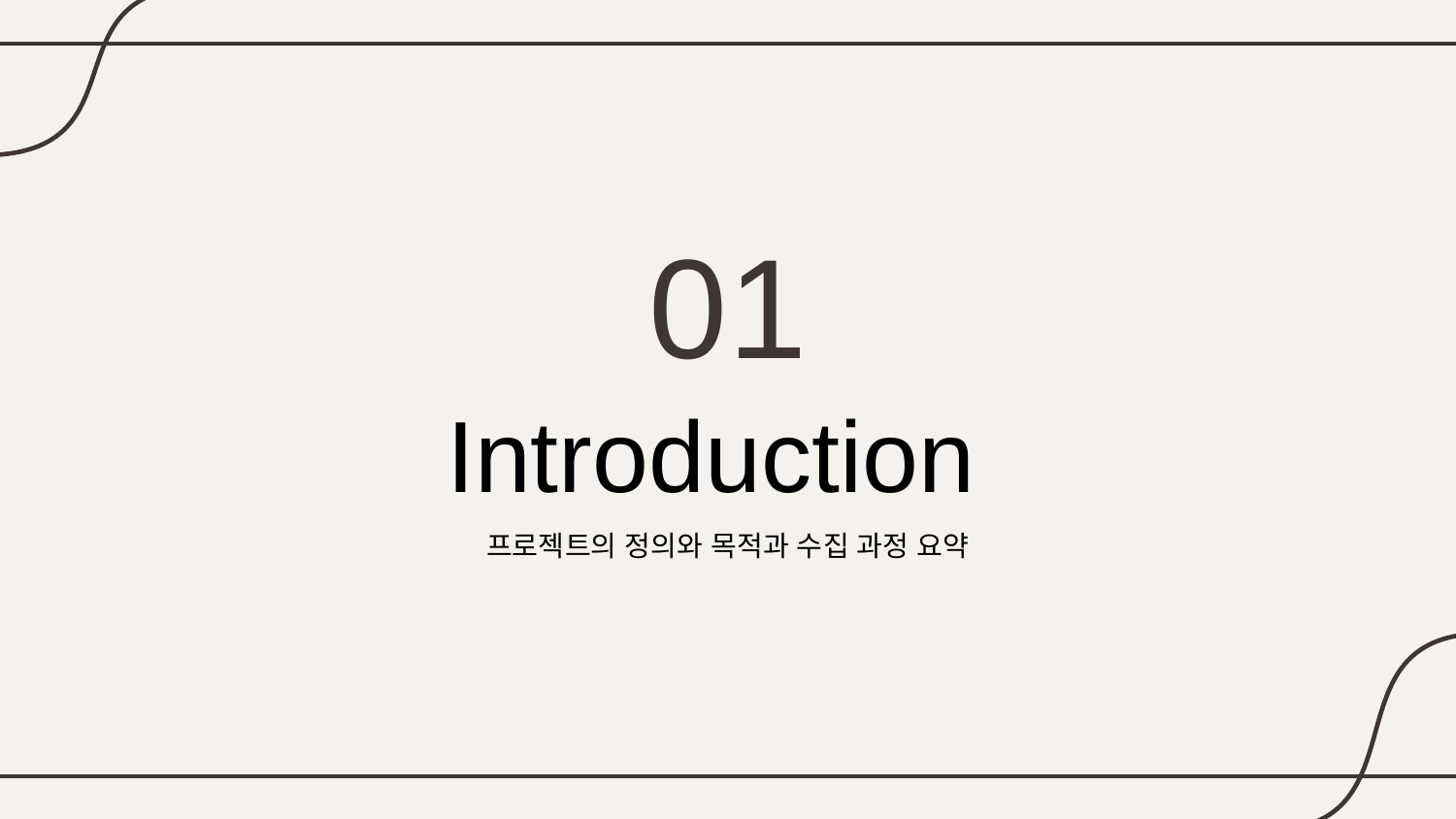

01
# Introduction
프로젝트의 정의와 목적과 수집 과정 요약